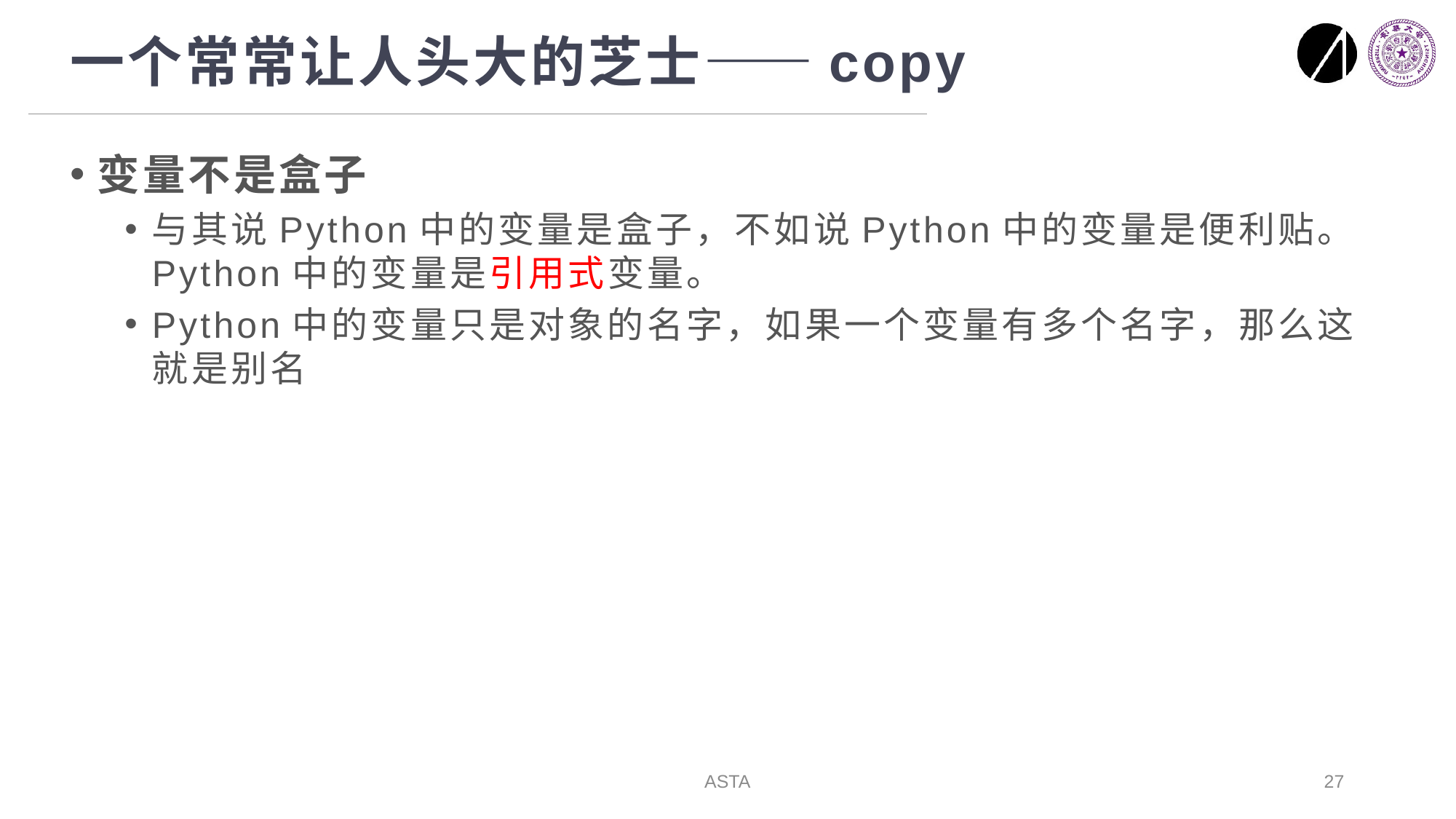

# 一个常常让人头大的芝士——copy
变量不是盒子
与其说Python中的变量是盒子，不如说Python中的变量是便利贴。Python中的变量是引用式变量。
Python中的变量只是对象的名字，如果一个变量有多个名字，那么这就是别名

ASTA
27